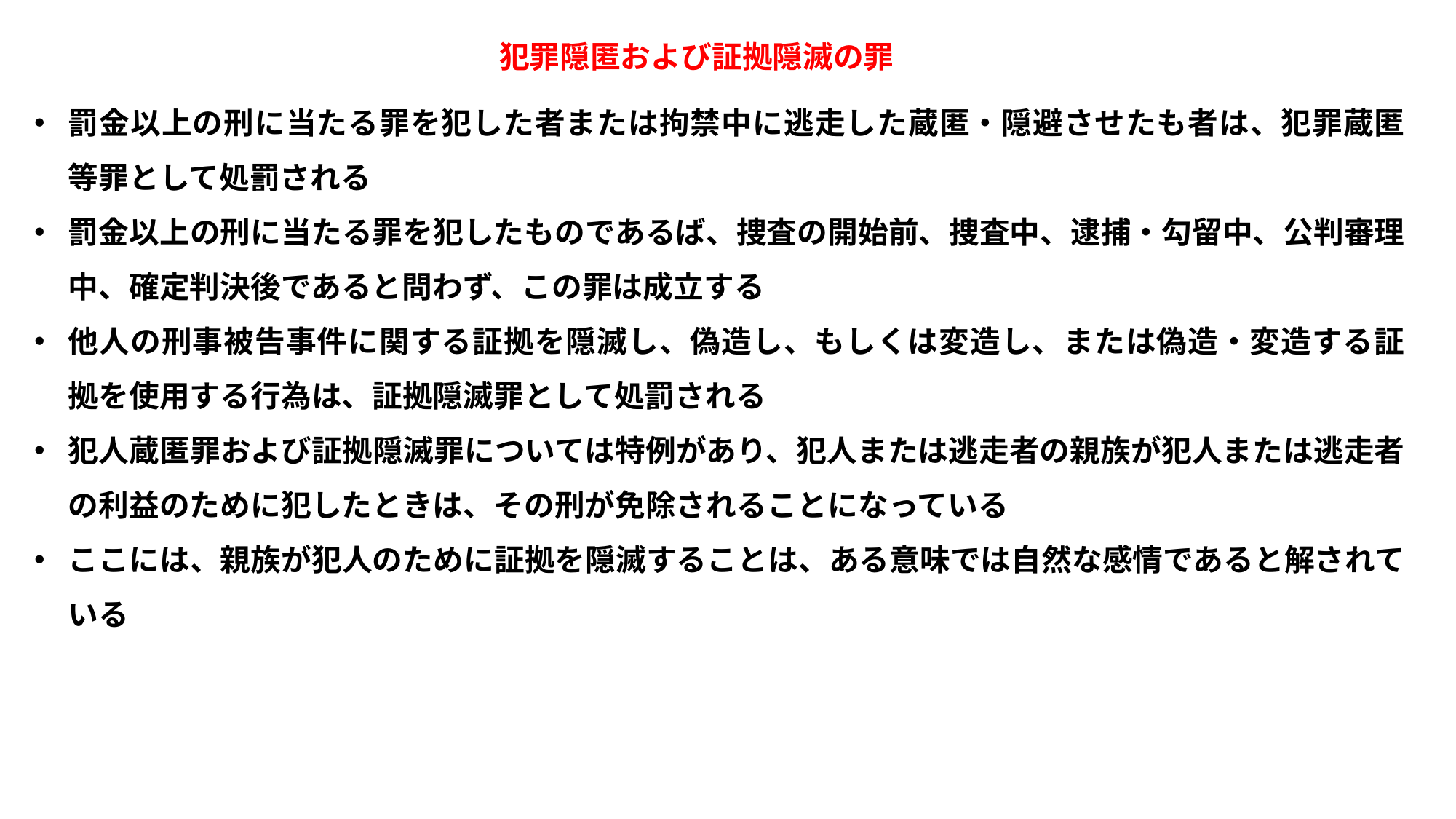

犯罪隠匿および証拠隠滅の罪
罰金以上の刑に当たる罪を犯した者または拘禁中に逃走した蔵匿・隠避させたも者は、犯罪蔵匿等罪として処罰される
罰金以上の刑に当たる罪を犯したものであるば、捜査の開始前、捜査中、逮捕・勾留中、公判審理中、確定判決後であると問わず、この罪は成立する
他人の刑事被告事件に関する証拠を隠滅し、偽造し、もしくは変造し、または偽造・変造する証拠を使用する行為は、証拠隠滅罪として処罰される
犯人蔵匿罪および証拠隠滅罪については特例があり、犯人または逃走者の親族が犯人または逃走者の利益のために犯したときは、その刑が免除されることになっている
ここには、親族が犯人のために証拠を隠滅することは、ある意味では自然な感情であると解されている